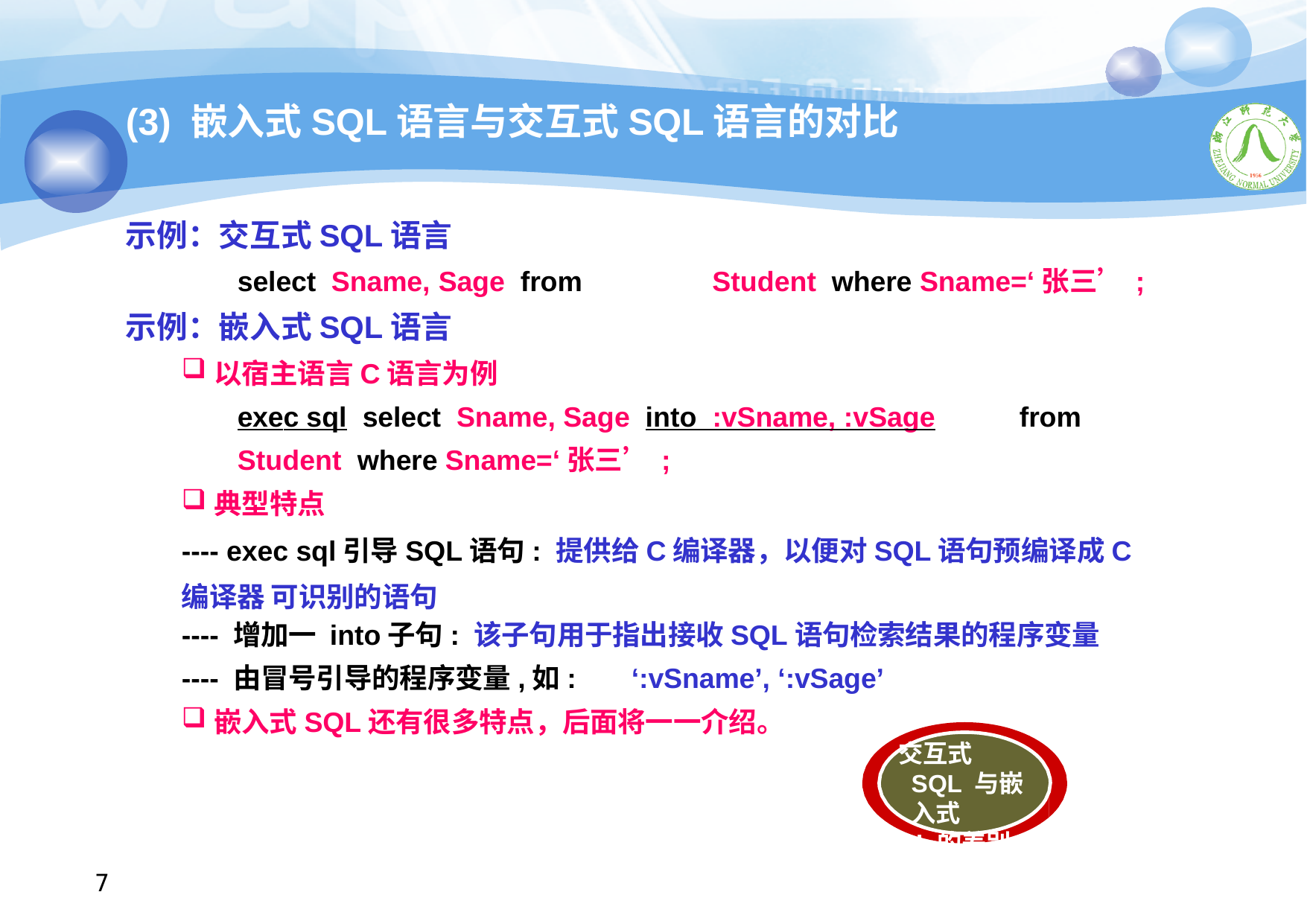

(3) 嵌入式SQL语言与交互式SQL语言的对比
示例：交互式SQL语言
select  Sname, Sage  from	Student where Sname=‘张三’;
示例：嵌入式SQL语言
以宿主语言C语言为例
exec sql  select  Sname, Sage  into  :vSname, :vSage	from	Student  where Sname=‘张三’;
典型特点
---- exec sql引导SQL语句: 提供给C编译器，以便对SQL语句预编译成C编译器 可识别的语句
---- 增加一 into子句: 该子句用于指出接收SQL语句检索结果的程序变量
---- 由冒号引导的程序变量,如:	‘:vSname’, ‘:vSage’
嵌入式SQL还有很多特点，后面将一一介绍。
交互式SQL 与嵌入式
SQL的差别?

7